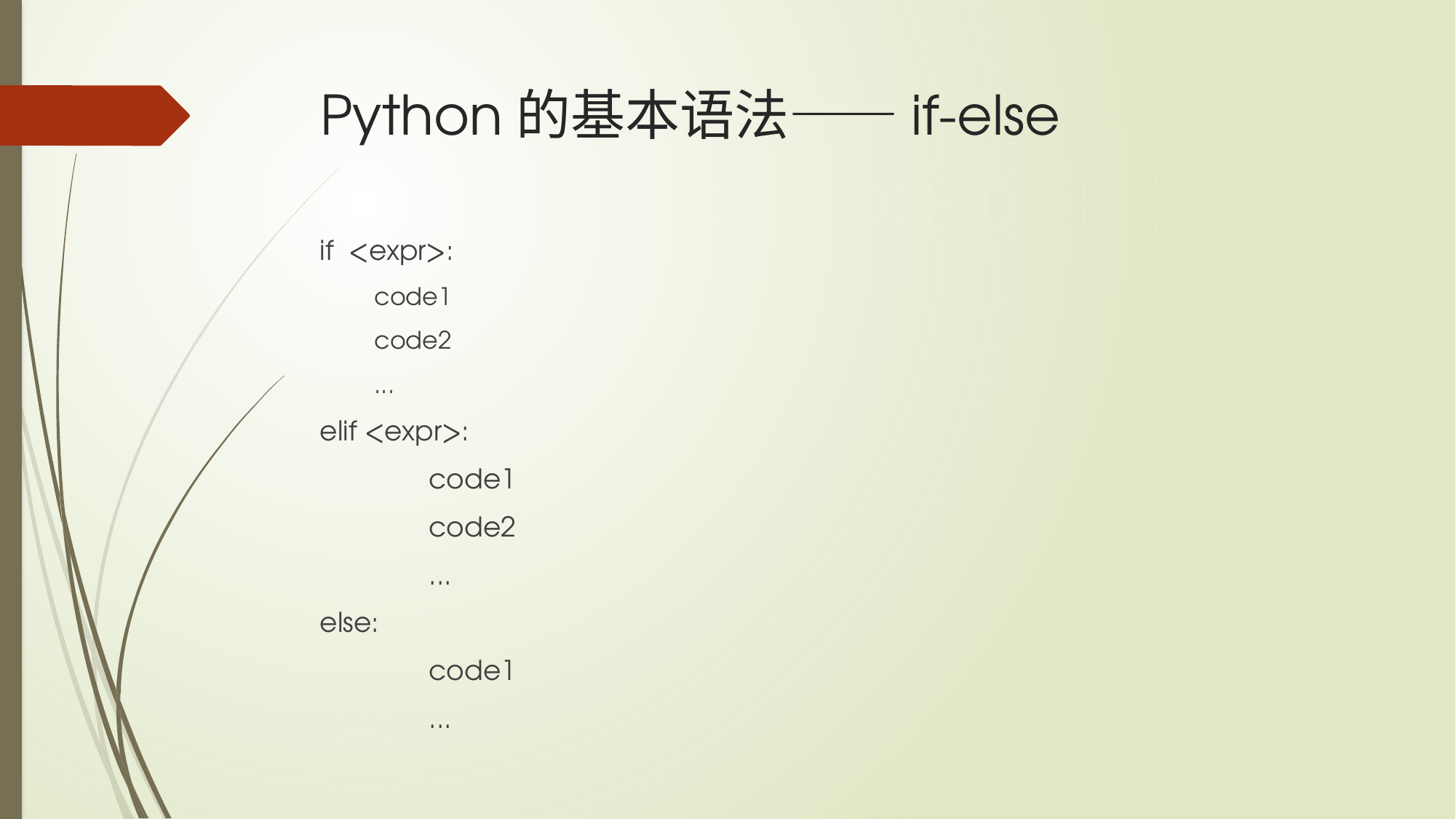

# Python的基本语法——if-else
if  <expr>:
code1
code2
...
elif <expr>:
	code1
	code2
	...
else:
	code1
	...